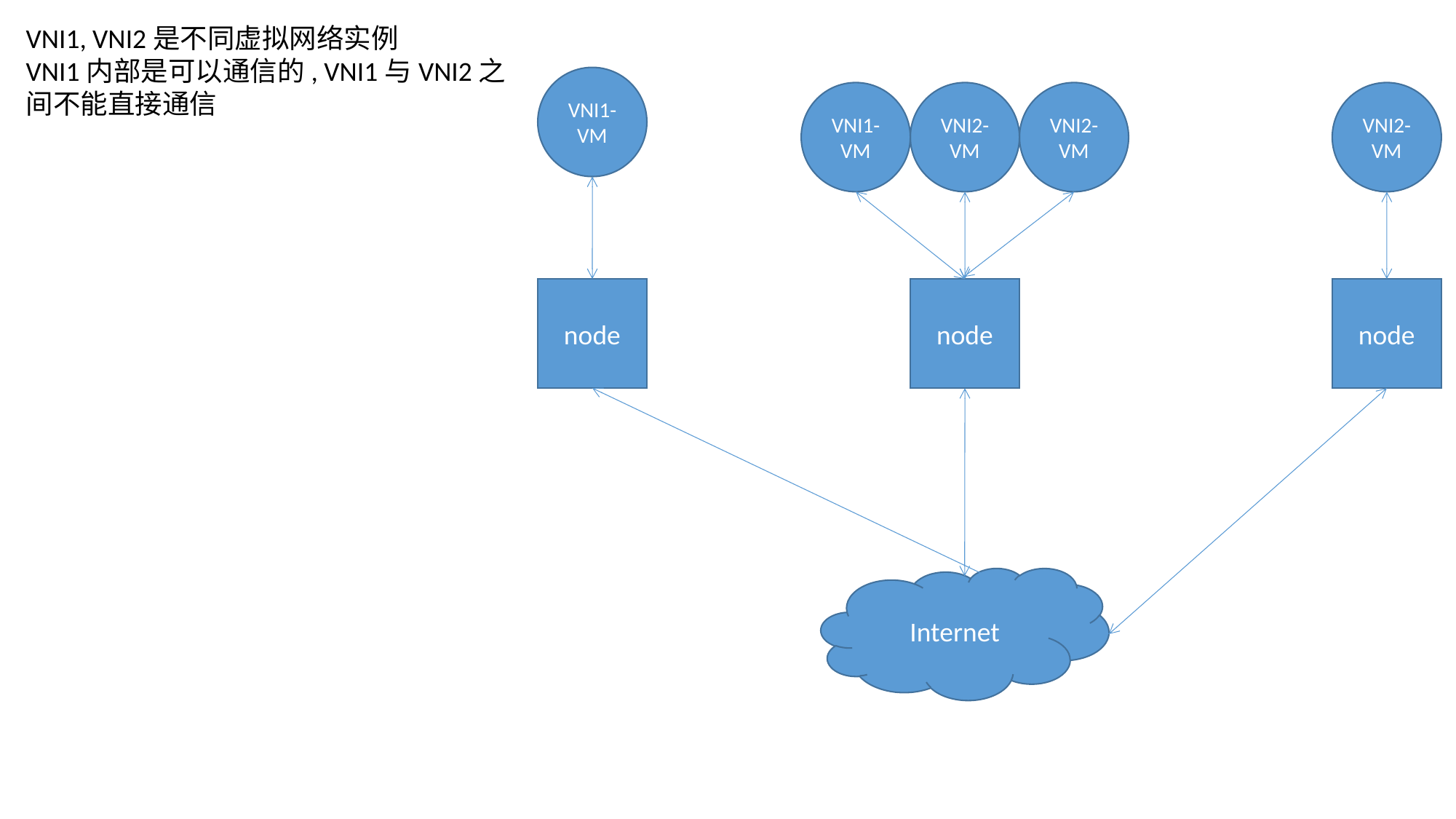

VNI1, VNI2是不同虚拟网络实例
VNI1内部是可以通信的, VNI1与VNI2之间不能直接通信
VNI1-VM
VNI1-VM
VNI2-VM
VNI2-VM
VNI2-VM
node
node
node
Internet